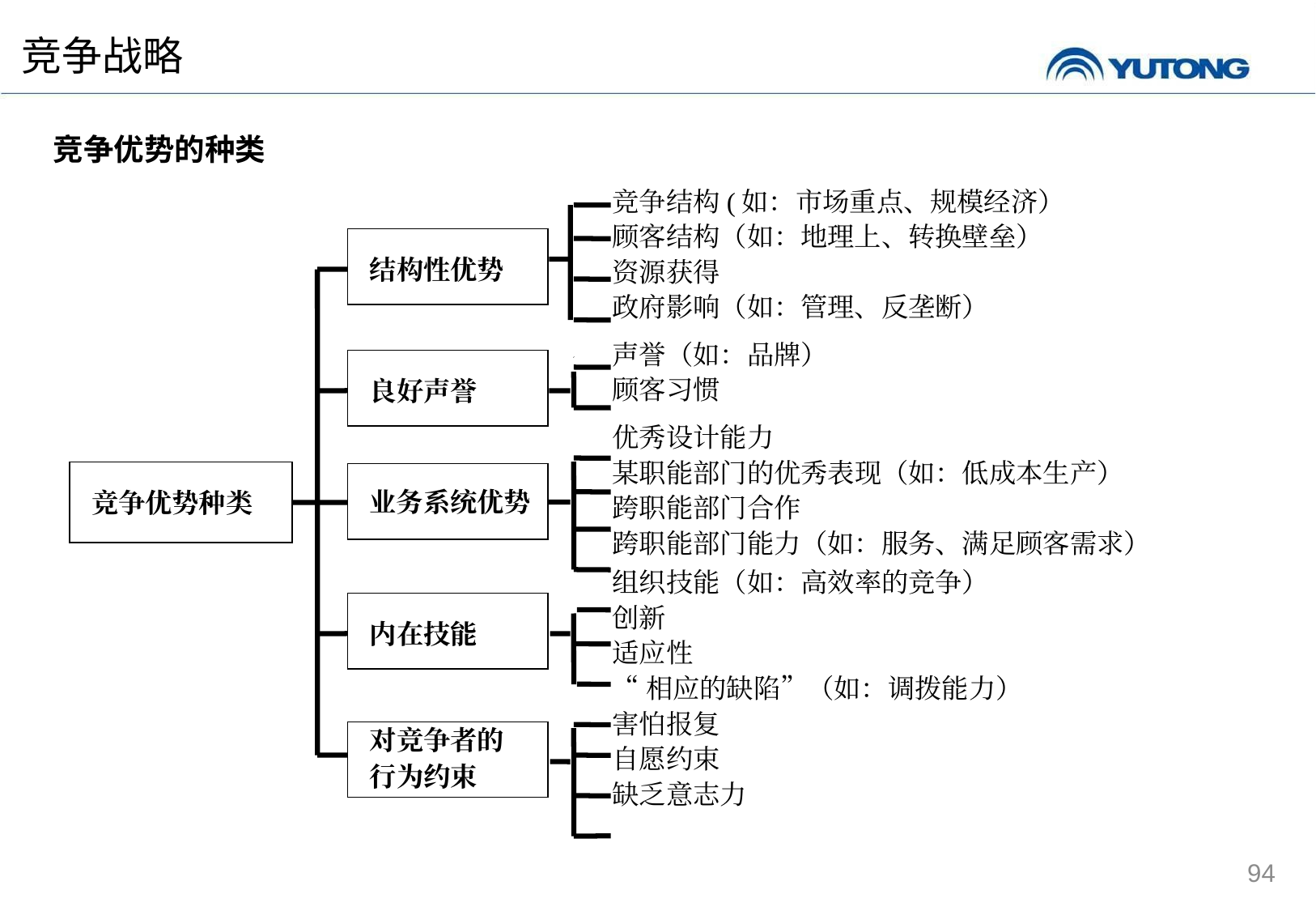

竞争战略
竞争优势的种类
竞争结构(如：市场重点、规模经济）
顾客结构（如：地理上、转换壁垒）
资源获得
政府影响（如：管理、反垄断）
声誉（如：品牌）
顾客习惯
优秀设计能力
某职能部门的优秀表现（如：低成本生产）
跨职能部门合作
跨职能部门能力（如：服务、满足顾客需求）
组织技能（如：高效率的竞争）
创新
适应性
“相应的缺陷”（如：调拨能力）
害怕报复
自愿约束
缺乏意志力

结构性优势

良好声誉

业务系统优势
竞争优势种类

内在技能

对竞争者的
行为约束

94